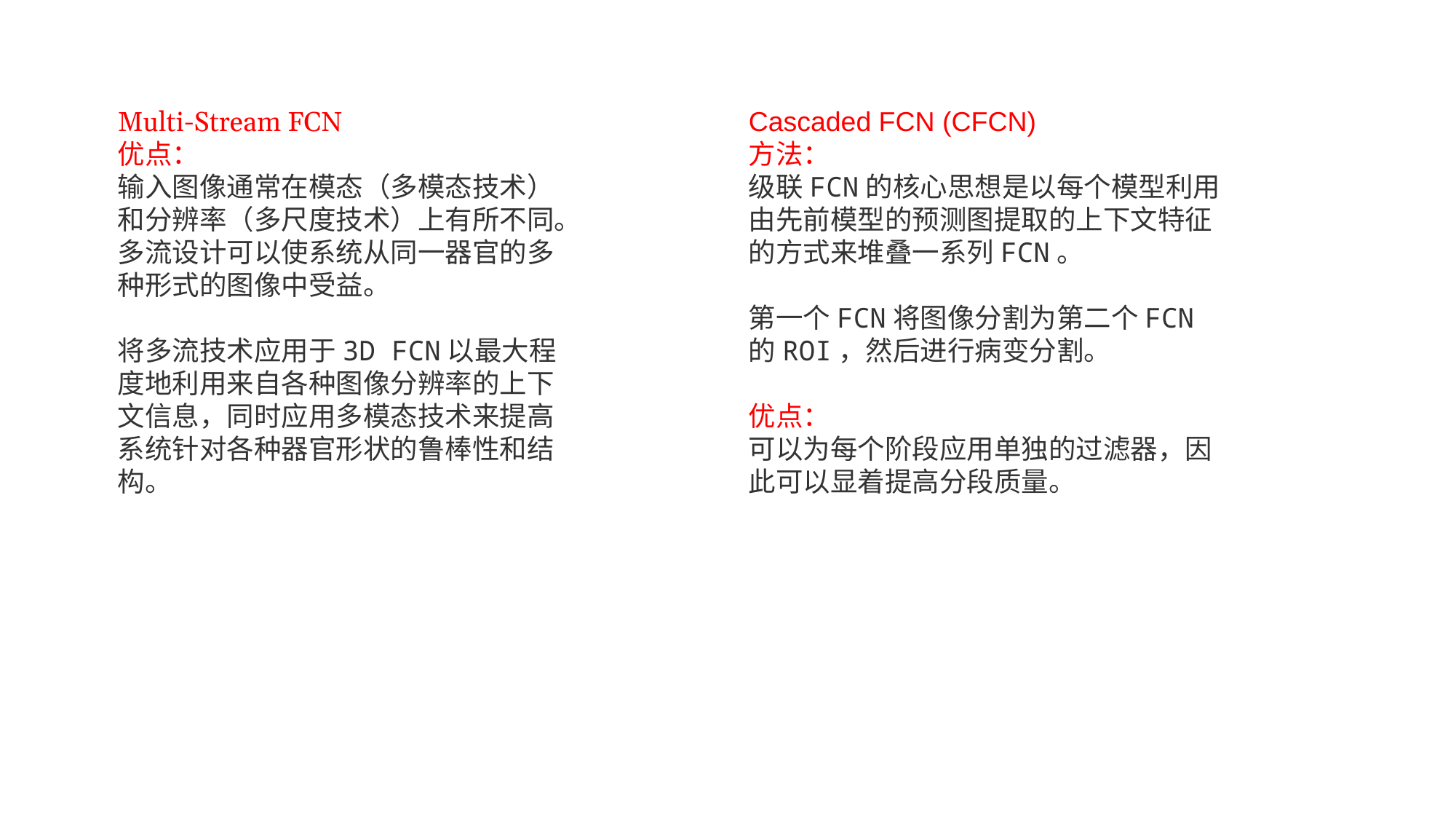

Multi-Stream FCN
优点：
输入图像通常在模态（多模态技术）和分辨率（多尺度技术）上有所不同。多流设计可以使系统从同一器官的多种形式的图像中受益。

将多流技术应用于3D FCN以最大程度地利用来自各种图像分辨率的上下文信息，同时应用多模态技术来提高系统针对各种器官形状的鲁棒性和结构。
Cascaded FCN (CFCN)
方法：
级联FCN的核心思想是以每个模型利用由先前模型的预测图提取的上下文特征的方式来堆叠一系列FCN。

第一个FCN将图像分割为第二个FCN的ROI，然后进行病变分割。

优点：
可以为每个阶段应用单独的过滤器，因此可以显着提高分段质量。